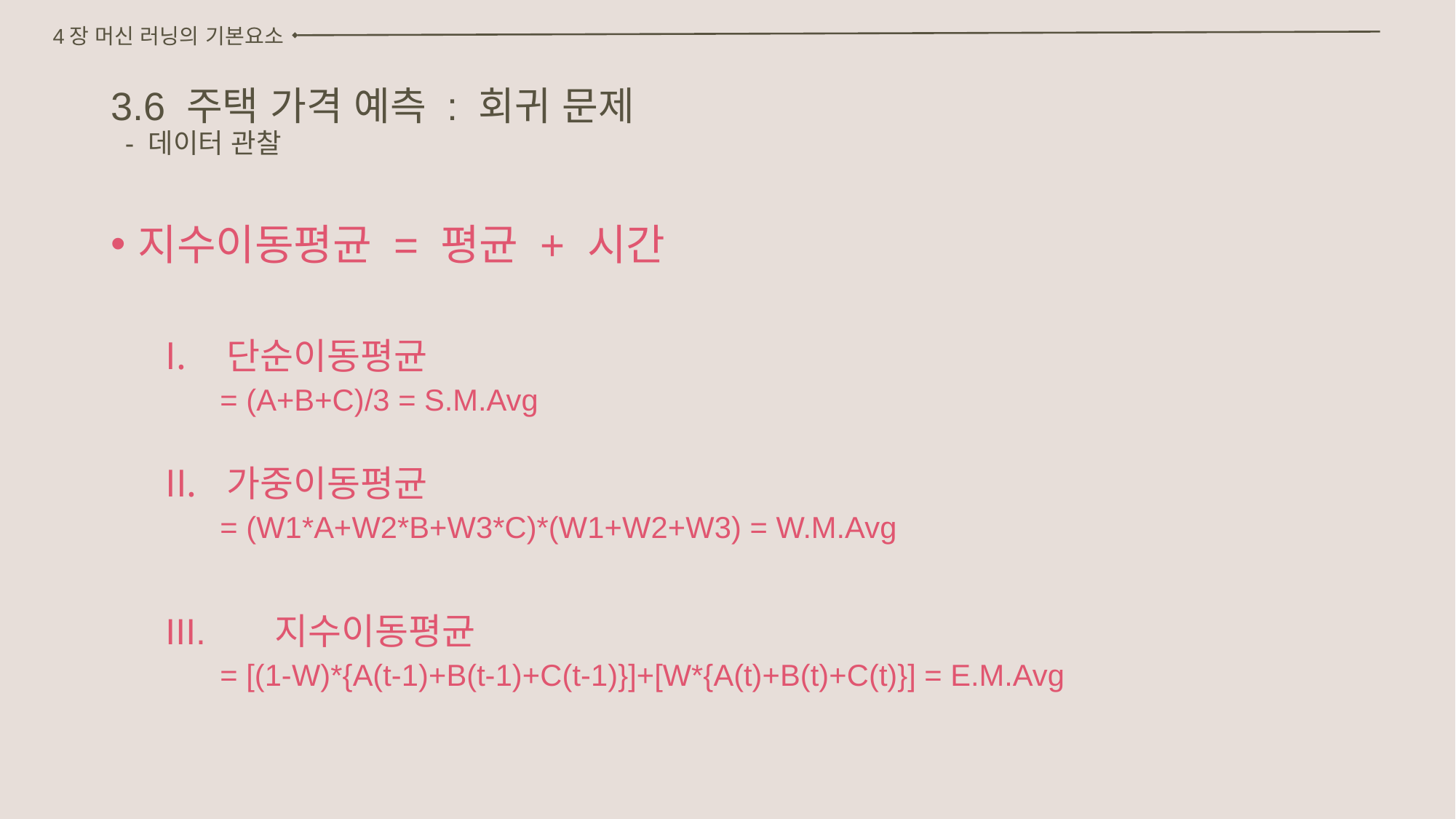

4장 머신 러닝의 기본요소
# 3.6 주택 가격 예측 : 회귀 문제 - 데이터 관찰
지수이동평균 = 평균 + 시간

단순이동평균
= (A+B+C)/3 = S.M.Avg

가중이동평균
= (W1*A+W2*B+W3*C)*(W1+W2+W3) = W.M.Avg

III.	지수이동평균
= [(1-W)*{A(t-1)+B(t-1)+C(t-1)}]+[W*{A(t)+B(t)+C(t)}] = E.M.Avg